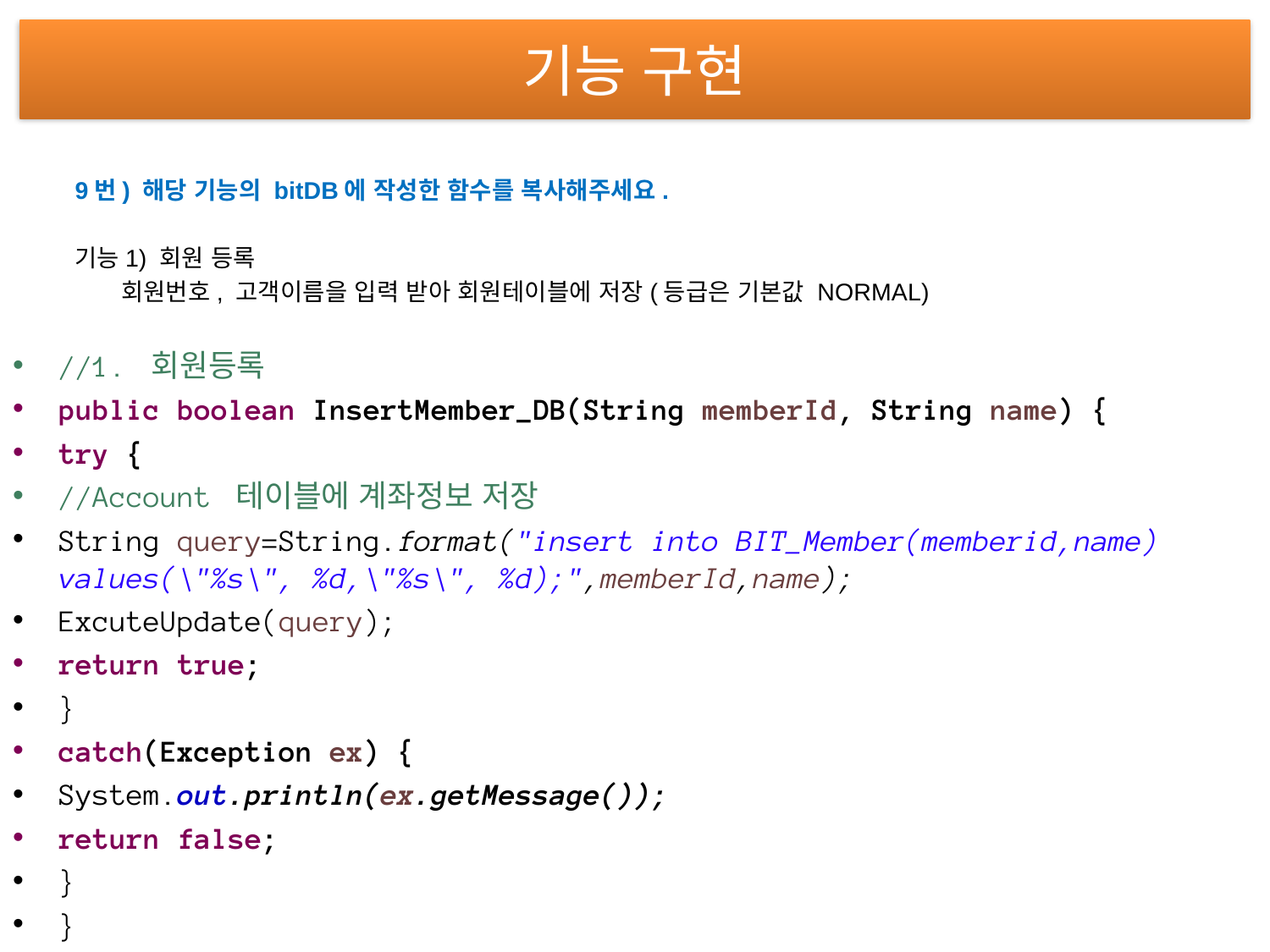

# 기능 구현
9번) 해당 기능의 bitDB에 작성한 함수를 복사해주세요.

기능1) 회원 등록
      회원번호, 고객이름을 입력 받아 회원테이블에 저장(등급은 기본값 NORMAL)

//1. 회원등록
public boolean InsertMember_DB(String memberId, String name) {
try {
//Account 테이블에 계좌정보 저장
String query=String.format("insert into BIT_Member(memberid,name) values(\"%s\", %d,\"%s\", %d);",memberId,name);
ExcuteUpdate(query);
return true;
}
catch(Exception ex) {
System.out.println(ex.getMessage());
return false;
}
}